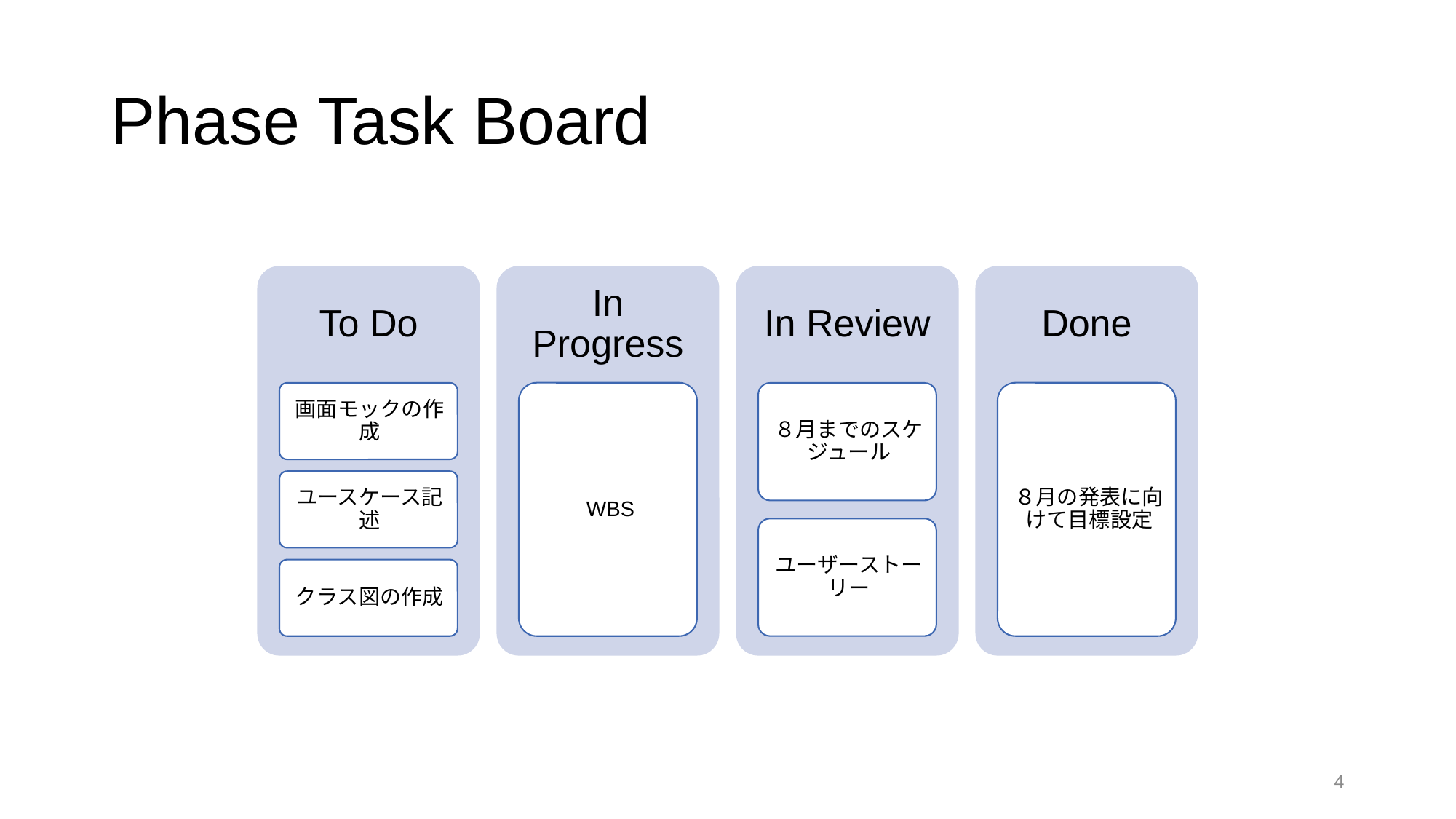

# Phase Task Board
To Do
画面モックの作成
ユースケース記述
クラス図の作成
In Progress
WBS
In Review
８月までのスケジュール
ユーザーストーリー
Done
８月の発表に向けて目標設定
4